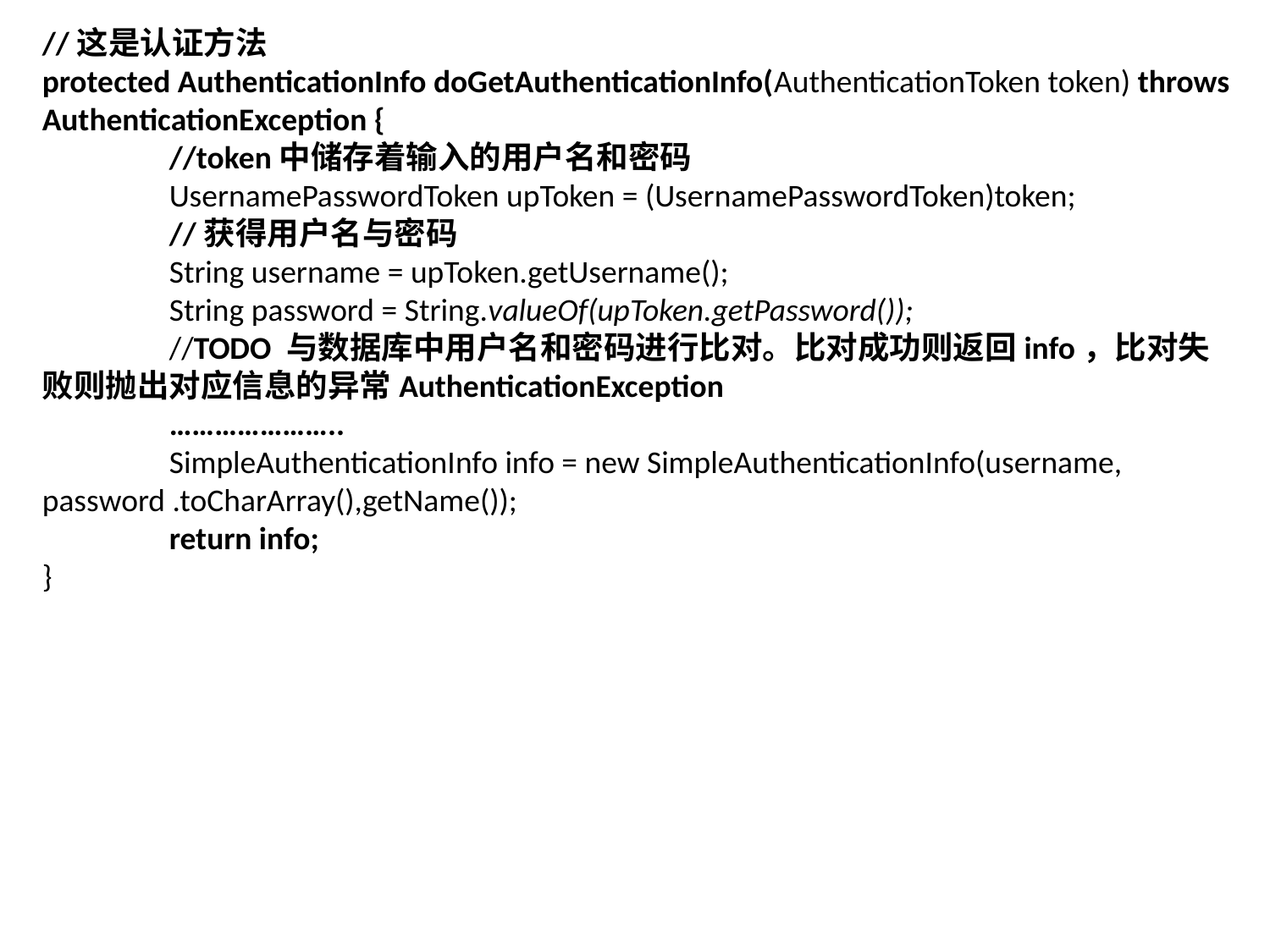

//这是认证方法
protected AuthenticationInfo doGetAuthenticationInfo(AuthenticationToken token) throws AuthenticationException {
	//token中储存着输入的用户名和密码
	UsernamePasswordToken upToken = (UsernamePasswordToken)token;
	//获得用户名与密码
	String username = upToken.getUsername();
	String password = String.valueOf(upToken.getPassword());
	//TODO 与数据库中用户名和密码进行比对。比对成功则返回info，比对失败则抛出对应信息的异常AuthenticationException
	…………………..
	SimpleAuthenticationInfo info = new SimpleAuthenticationInfo(username, password .toCharArray(),getName());
	return info;
}